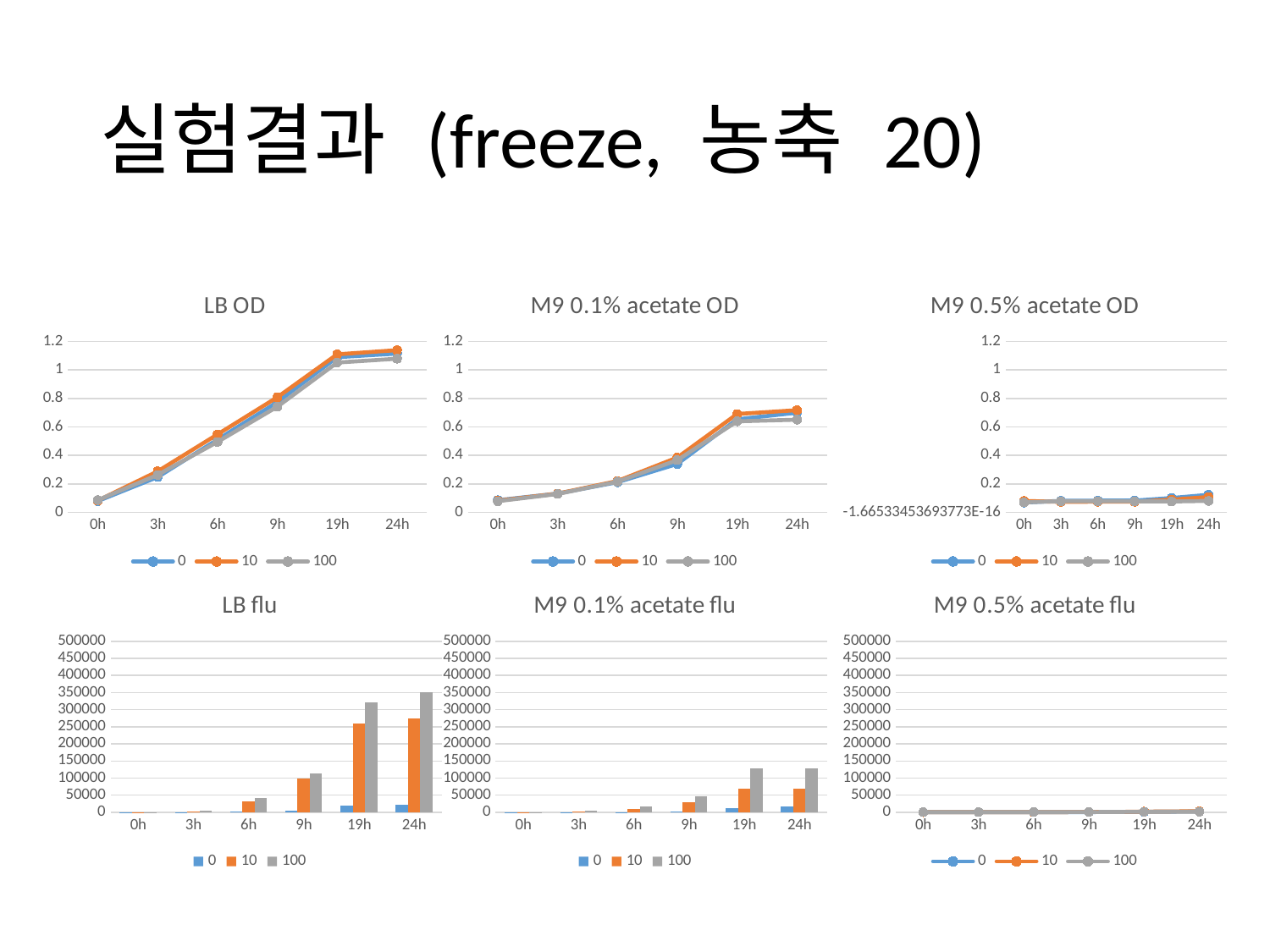

# 실험결과 (freeze, 농축 20)

### Chart: LB OD

| Category | 0 | 10 | 100 |
|---|---|---|---|
| 0h | 0.0802307292491006 | 0.08314368171248598 | 0.0869439956837037 |
| 3h | 0.2481367693336109 | 0.288486403518342 | 0.2634987809430031 |
| 6h | 0.5111773964324804 | 0.5479079186546314 | 0.49502172205491346 |
| 9h | 0.7745365522450015 | 0.8083408999593618 | 0.742163368566776 |
| 19h | 1.089754727329022 | 1.110209542661646 | 1.0521977813456789 |
| 24h | 1.115302265787408 | 1.139136733324985 | 1.079358662509636 |

### Chart: M9 0.1% acetate OD

| Category | 0 | 10 | 100 |
|---|---|---|---|
| 0h | 0.0860159678098597 | 0.08244237771114489 | 0.07891418391536874 |
| 3h | 0.13276792785883085 | 0.132100453797516 | 0.12970120900121684 |
| 6h | 0.21216353826912016 | 0.22063736917321672 | 0.21629935501428804 |
| 9h | 0.3401798840414203 | 0.3850612393870918 | 0.3669262325125551 |
| 19h | 0.6540152508528956 | 0.6911815592465577 | 0.6399049423449186 |
| 24h | 0.7005608458347705 | 0.7178818743866362 | 0.6512789585041167 |

### Chart: M9 0.5% acetate OD

| Category | 0 | 10 | 100 |
|---|---|---|---|
| 0h | 0.06924246957147466 | 0.08063951029406957 | 0.07065759171307648 |
| 3h | 0.08168122644103051 | 0.0741649993649948 | 0.0789135111436216 |
| 6h | 0.0832714112428457 | 0.07538353981065453 | 0.07944074669379494 |
| 9h | 0.08321935763118696 | 0.0751821432350603 | 0.07833714780058562 |
| 19h | 0.10161048175737691 | 0.09006988704130489 | 0.07690402169177005 |
| 24h | 0.12390038502919432 | 0.10856928370135316 | 0.08099173986099122 |

### Chart: LB flu

| Category | 0 | 10 | 100 |
|---|---|---|---|
| 0h | 422.0 | 412.0 | 416.0 |
| 3h | 633.0 | 1532.0 | 3697.0 |
| 6h | 1877.0 | 30930.5 | 41356.0 |
| 9h | 4810.5 | 99034.5 | 114473.0 |
| 19h | 19465.0 | 260106.0 | 320717.5 |
| 24h | 23026.5 | 275380.0 | 350341.5 |

### Chart: M9 0.1% acetate flu

| Category | 0 | 10 | 100 |
|---|---|---|---|
| 0h | 230.0 | 277.0 | 259.0 |
| 3h | 469.0 | 2193.0 | 4174.5 |
| 6h | 758.0 | 9324.0 | 16600.0 |
| 9h | 1369.0 | 30143.5 | 46499.5 |
| 19h | 12676.5 | 69032.0 | 127635.5 |
| 24h | 17031.0 | 69010.5 | 127779.5 |

### Chart: M9 0.5% acetate flu

| Category | 0 | 10 | 100 |
|---|---|---|---|
| 0h | 322.0 | 265.0 | 310.0 |
| 3h | 416.0 | 404.0 | 436.0 |
| 6h | 457.0 | 457.0 | 528.0 |
| 9h | 505.0 | 600.0 | 686.0 |
| 19h | 1283.0 | 1847.0 | 1465.0 |
| 24h | 2231.0 | 3152.0 | 1816.0 |